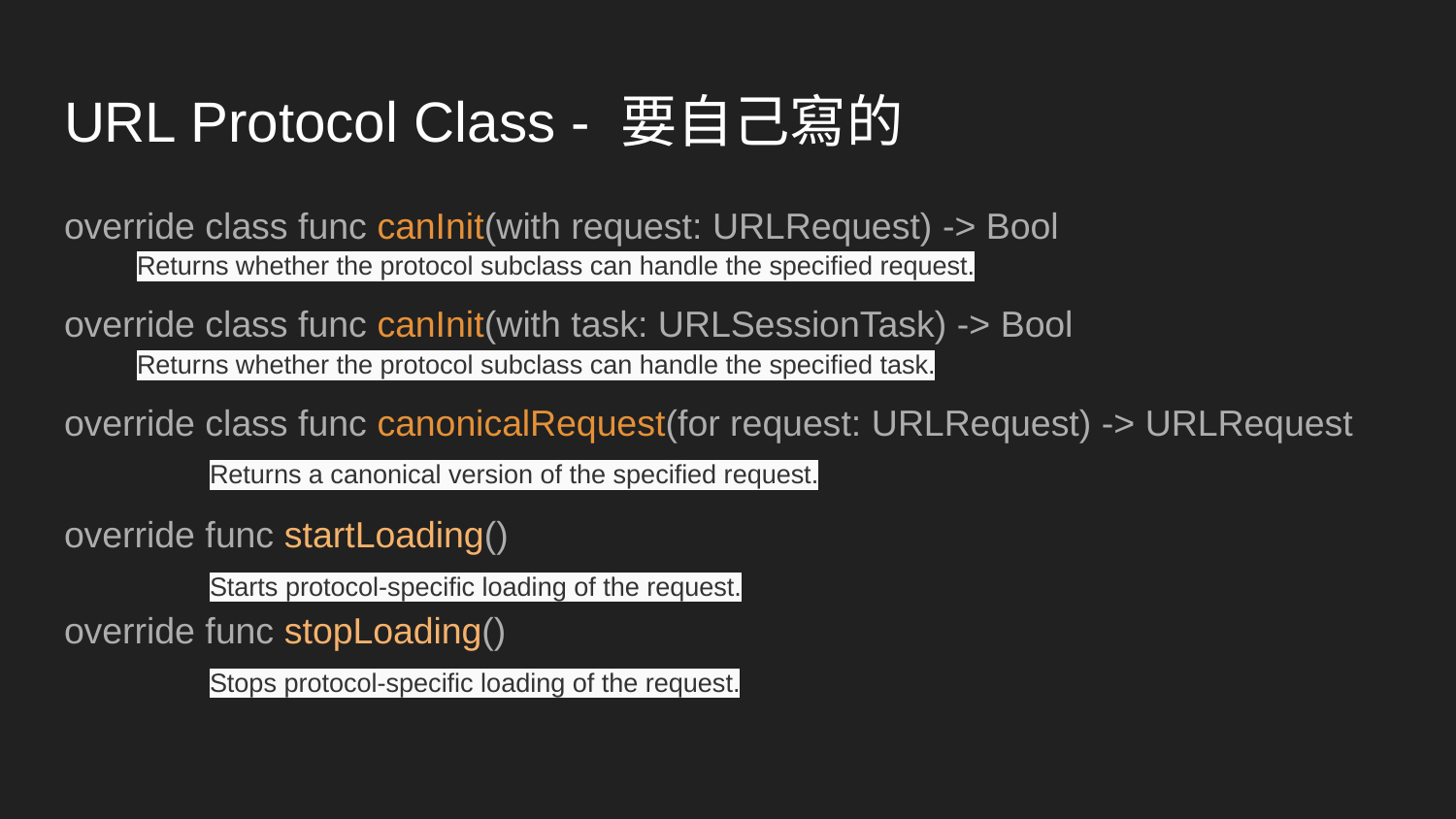

# URL Protocol Class - 要自己寫的
override class func canInit(with request: URLRequest) -> Bool
Returns whether the protocol subclass can handle the specified request.

override class func canInit(with task: URLSessionTask) -> Bool
Returns whether the protocol subclass can handle the specified task.

override class func canonicalRequest(for request: URLRequest) -> URLRequest
	Returns a canonical version of the specified request.

override func startLoading()
	Starts protocol-specific loading of the request.
override func stopLoading()
	Stops protocol-specific loading of the request.